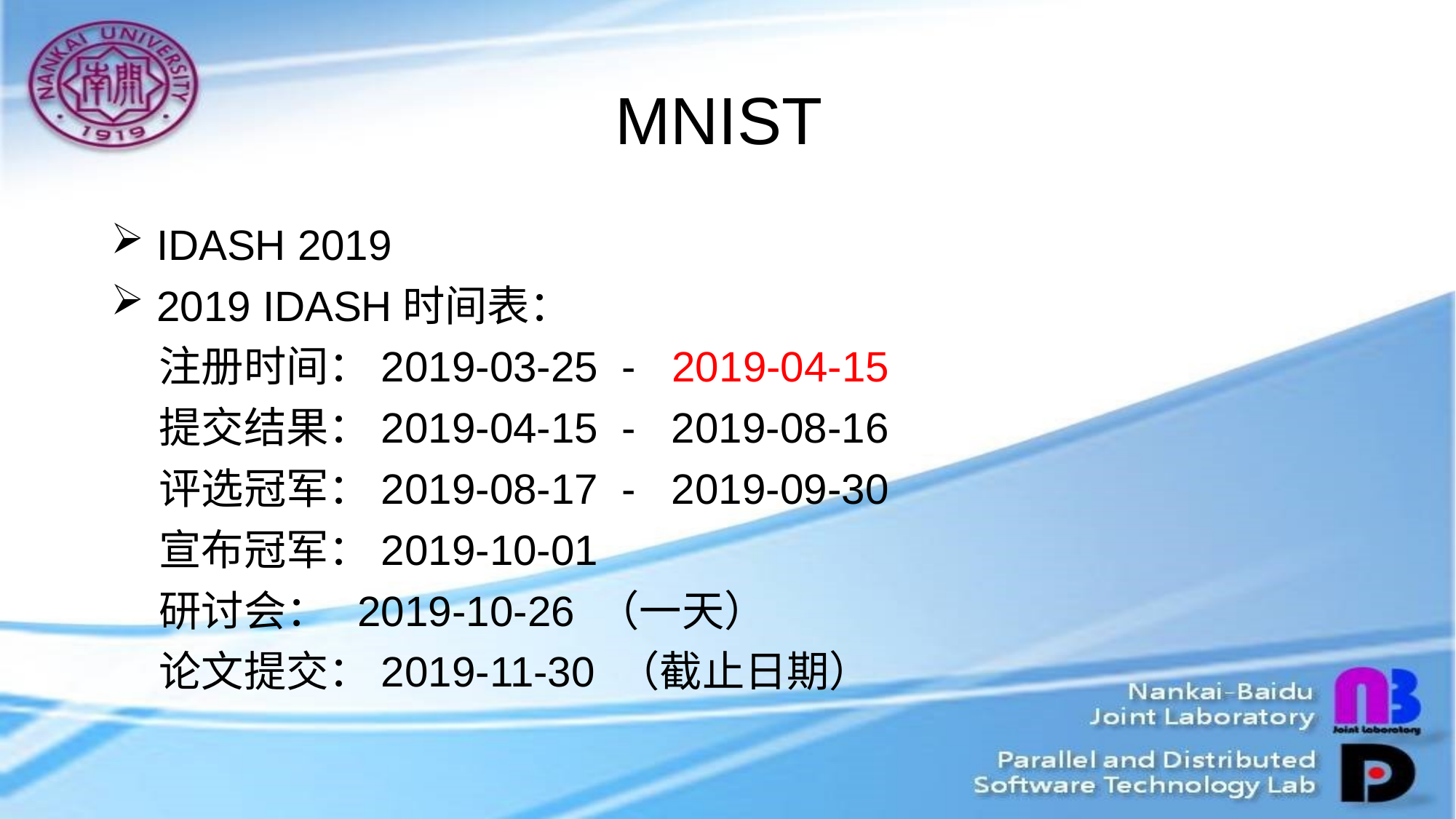

# MNIST
 IDASH 2019
 2019 IDASH时间表：
    注册时间：2019-03-25  -   2019-04-15
    提交结果：2019-04-15  -   2019-08-16
    评选冠军：2019-08-17  -   2019-09-30
    宣布冠军：2019-10-01
    研讨会：  2019-10-26 （一天）
    论文提交：2019-11-30 （截止日期）